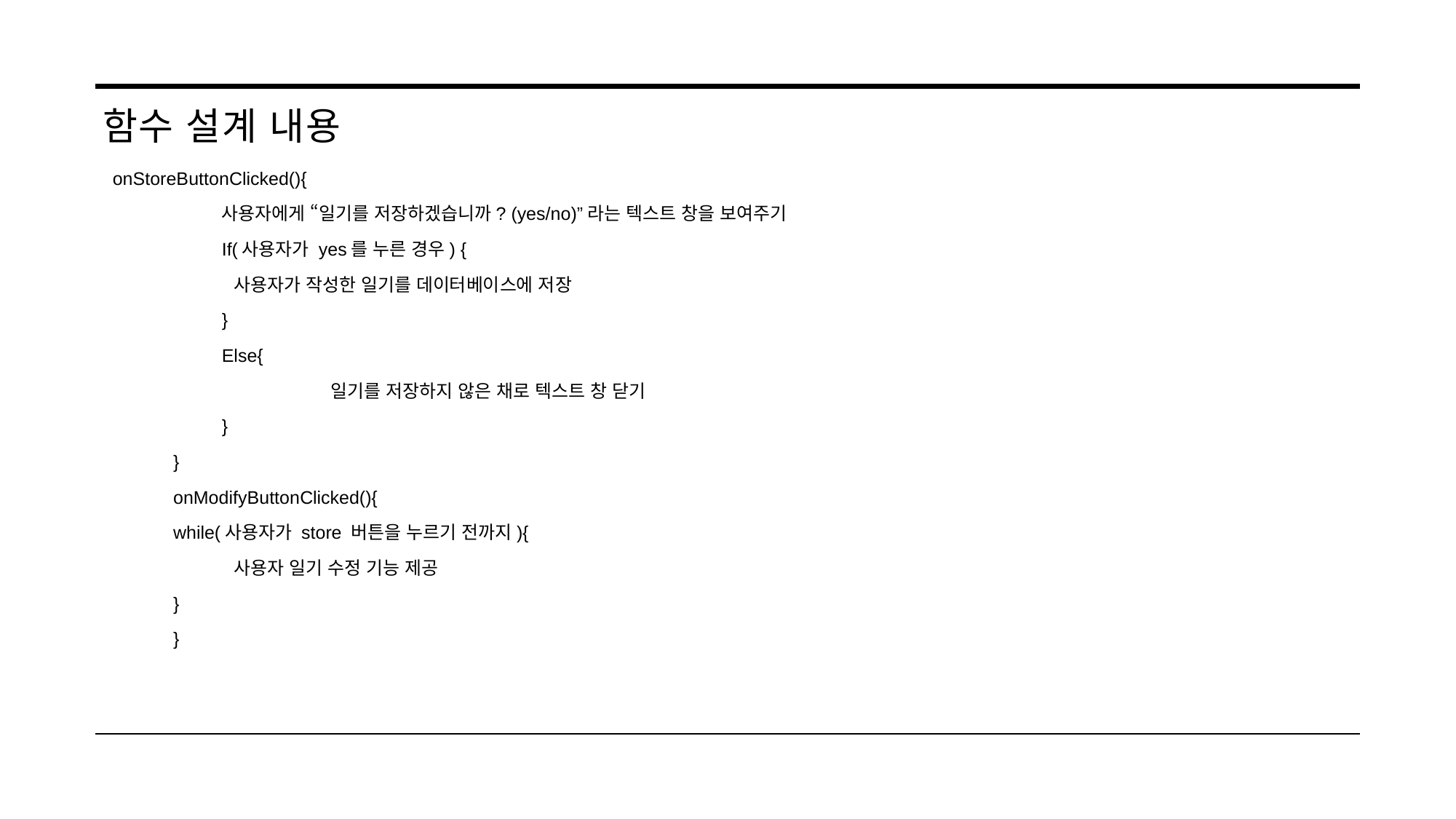

# 함수 설계 내용
onStoreButtonClicked(){
	사용자에게 “일기를 저장하겠습니까? (yes/no)”라는 텍스트 창을 보여주기
	If(사용자가 yes를 누른 경우) {
사용자가 작성한 일기를 데이터베이스에 저장
	}
	Else{
		일기를 저장하지 않은 채로 텍스트 창 닫기
	}
}
onModifyButtonClicked(){
while(사용자가 store 버튼을 누르기 전까지){
사용자 일기 수정 기능 제공
}
}